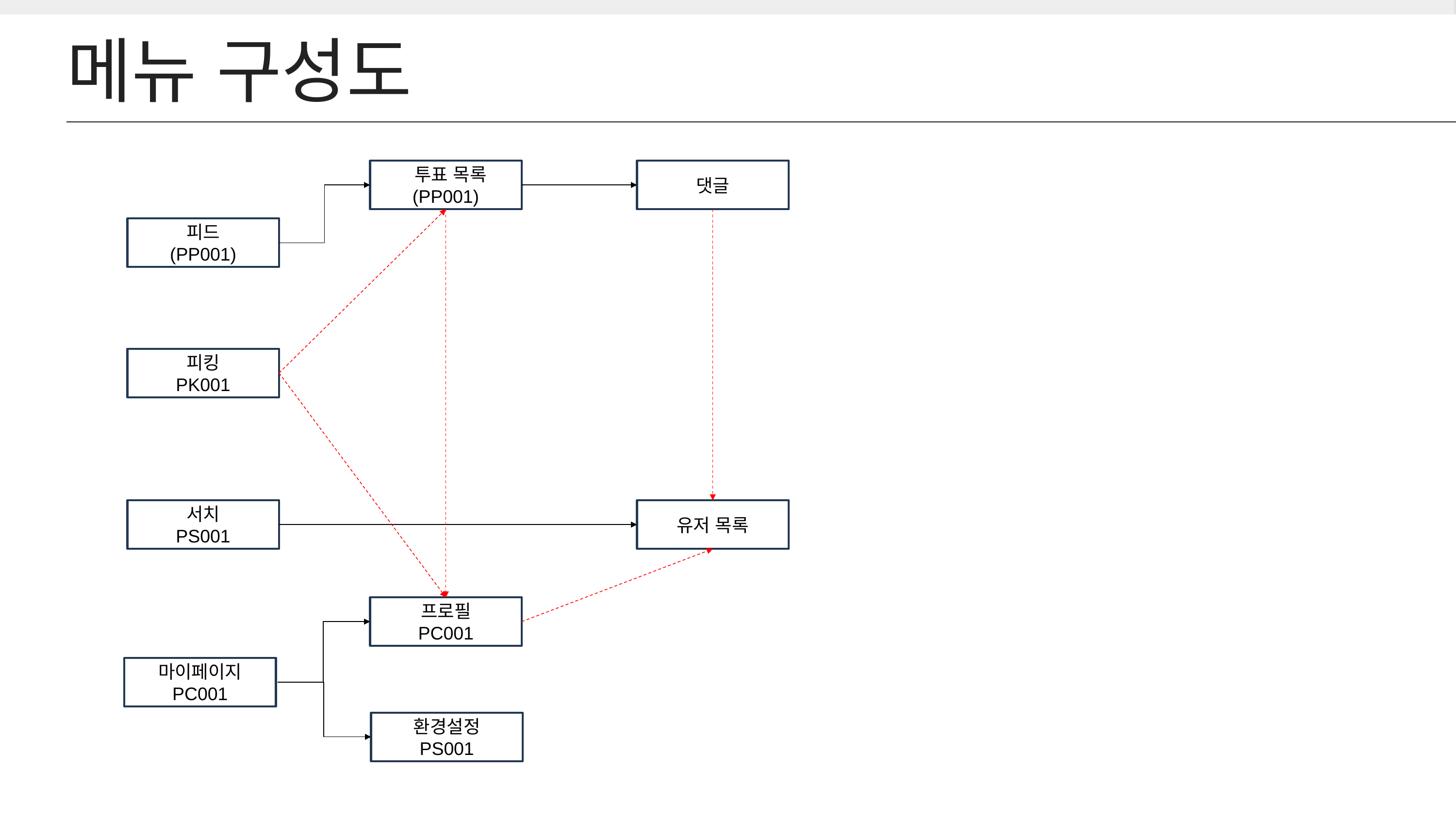

# 메뉴 구성도
 투표 목록
(PP001)
댓글
피드
(PP001)
피킹
PK001
서치
PS001
유저 목록
프로필
PC001
마이페이지
PC001
환경설정
PS001